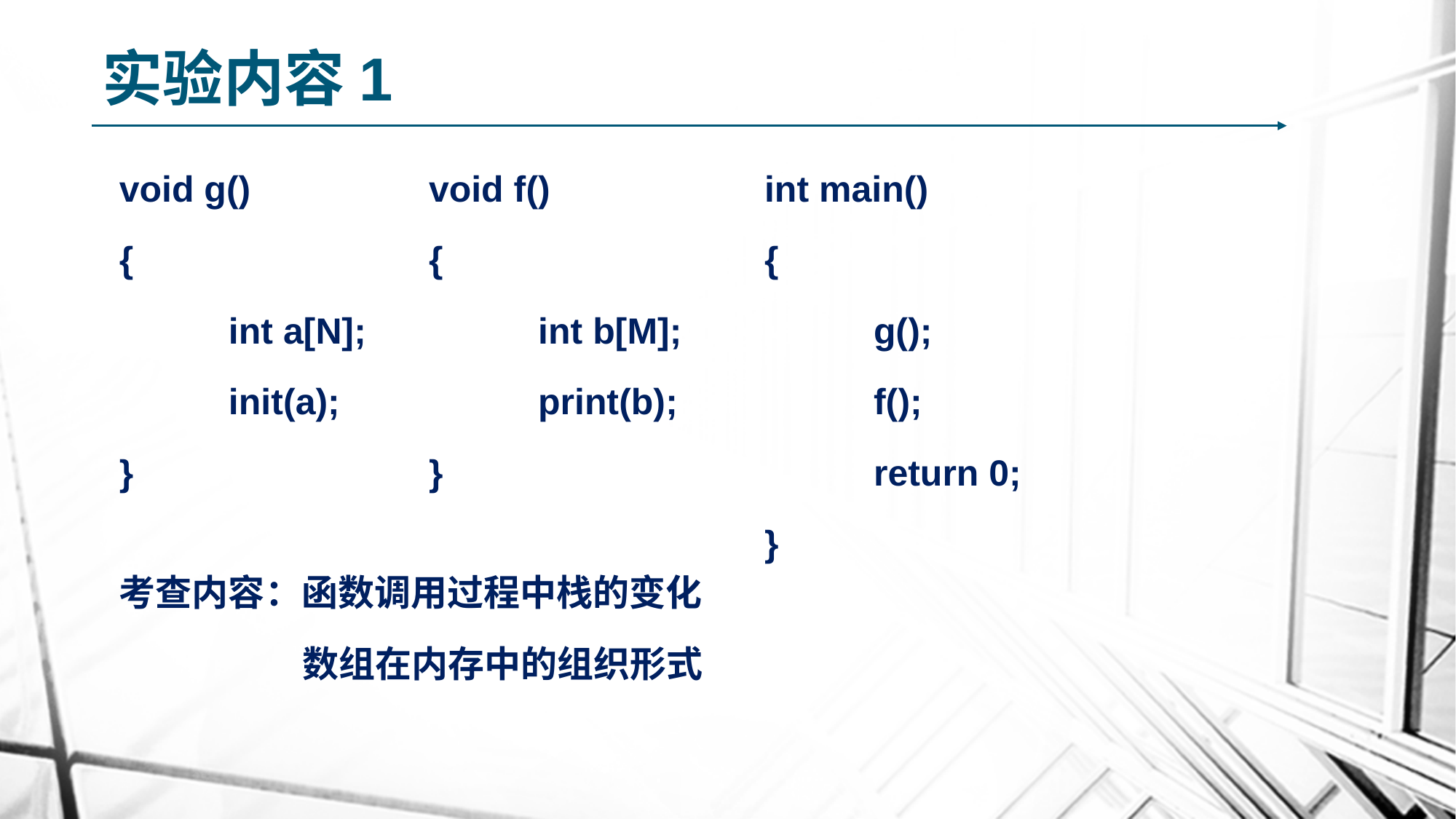

# 实验内容1
void g()
{
	int a[N];
	init(a);
}

void f()
{
	int b[M];
	print(b);
}
int main()
{
	g();
	f();
	return 0;
}
考查内容：函数调用过程中栈的变化
	        数组在内存中的组织形式